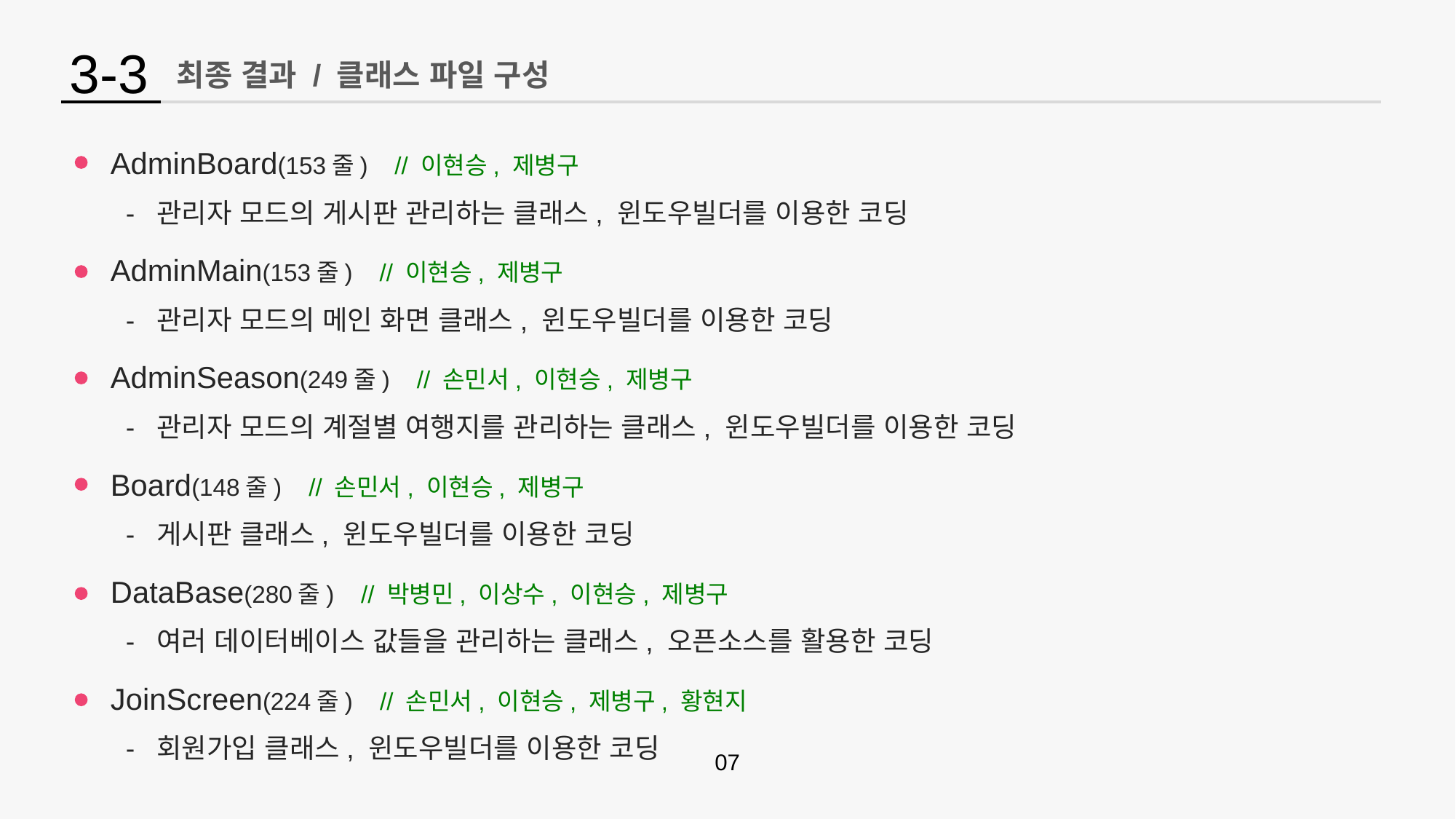

3-3
최종 결과 / 클래스 파일 구성
AdminBoard(153줄)    // 이현승, 제병구
  -  관리자 모드의 게시판 관리하는 클래스, 윈도우빌더를 이용한 코딩
AdminMain(153줄)    // 이현승, 제병구
  -  관리자 모드의 메인 화면 클래스, 윈도우빌더를 이용한 코딩
AdminSeason(249줄)    // 손민서, 이현승, 제병구
  -  관리자 모드의 계절별 여행지를 관리하는 클래스, 윈도우빌더를 이용한 코딩
Board(148줄)    // 손민서, 이현승, 제병구
  -  게시판 클래스, 윈도우빌더를 이용한 코딩
DataBase(280줄)    // 박병민, 이상수, 이현승, 제병구
  -  여러 데이터베이스 값들을 관리하는 클래스, 오픈소스를 활용한 코딩
JoinScreen(224줄)    // 손민서, 이현승, 제병구, 황현지
  -  회원가입 클래스, 윈도우빌더를 이용한 코딩

07